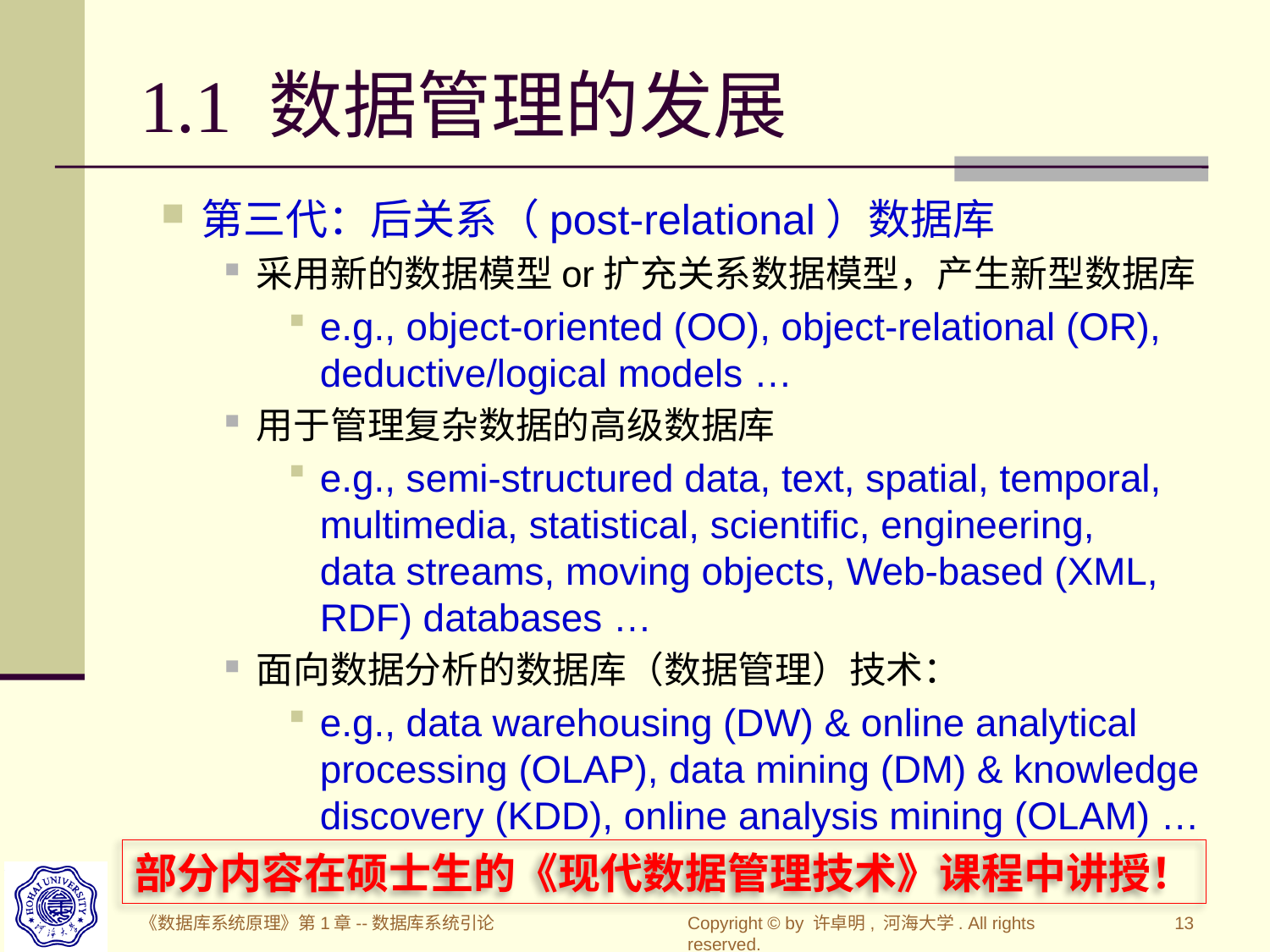

# 1.1 数据管理的发展
第三代：后关系（post-relational）数据库
采用新的数据模型or扩充关系数据模型，产生新型数据库
e.g., object-oriented (OO), object-relational (OR), deductive/logical models …
用于管理复杂数据的高级数据库
e.g., semi-structured data, text, spatial, temporal, multimedia, statistical, scientific, engineering,
data streams, moving objects, Web-based (XML, RDF) databases …
面向数据分析的数据库（数据管理）技术：
e.g., data warehousing (DW) & online analytical processing (OLAP), data mining (DM) & knowledge discovery (KDD), online analysis mining (OLAM) …
部分内容在硕士生的《现代数据管理技术》课程中讲授！
《数据库系统原理》第1章--数据库系统引论
Copyright © by 许卓明, 河海大学. All rights reserved.
13